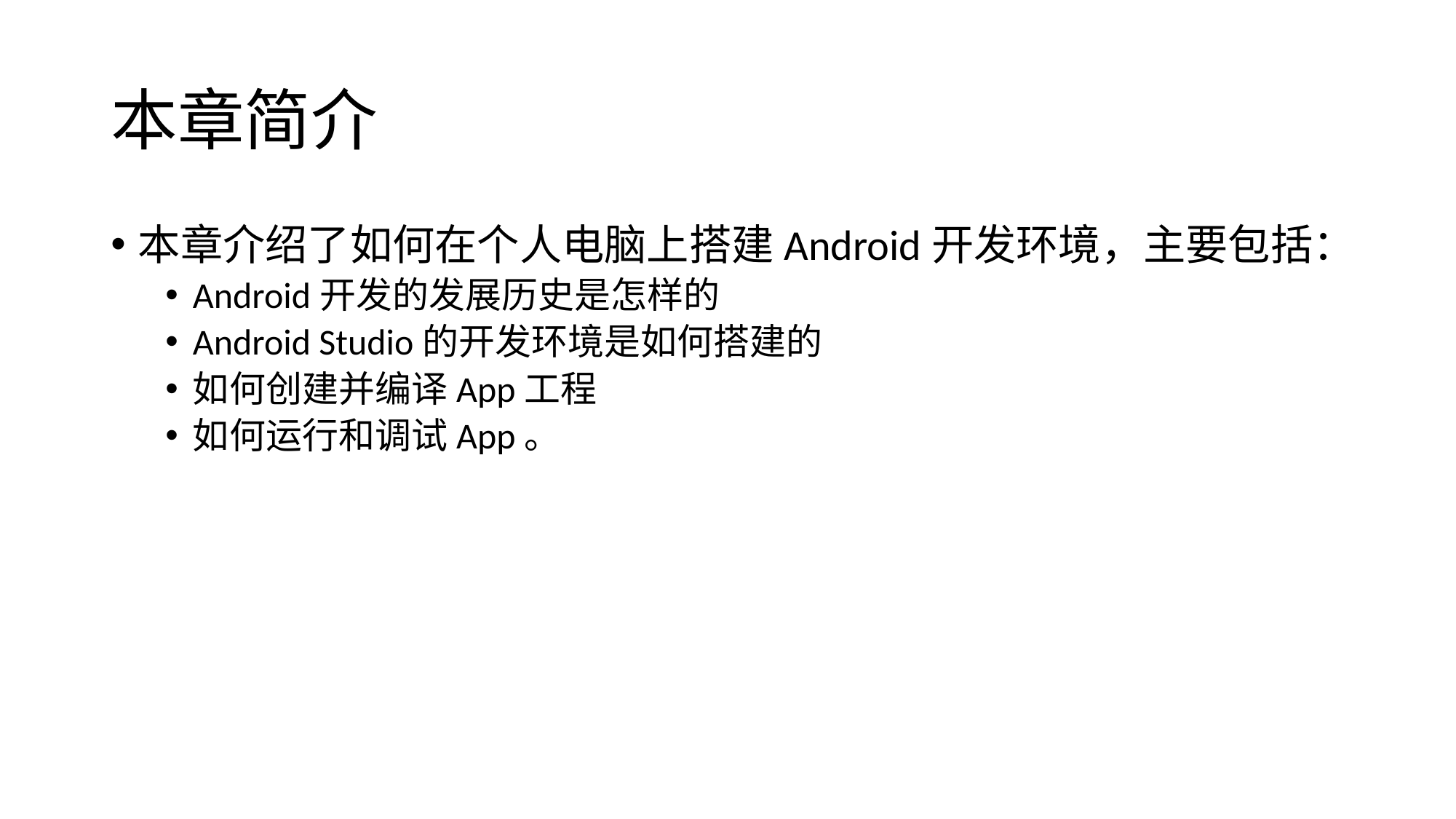

# 本章简介
本章介绍了如何在个人电脑上搭建Android开发环境，主要包括：
Android开发的发展历史是怎样的
Android Studio的开发环境是如何搭建的
如何创建并编译App工程
如何运行和调试App。